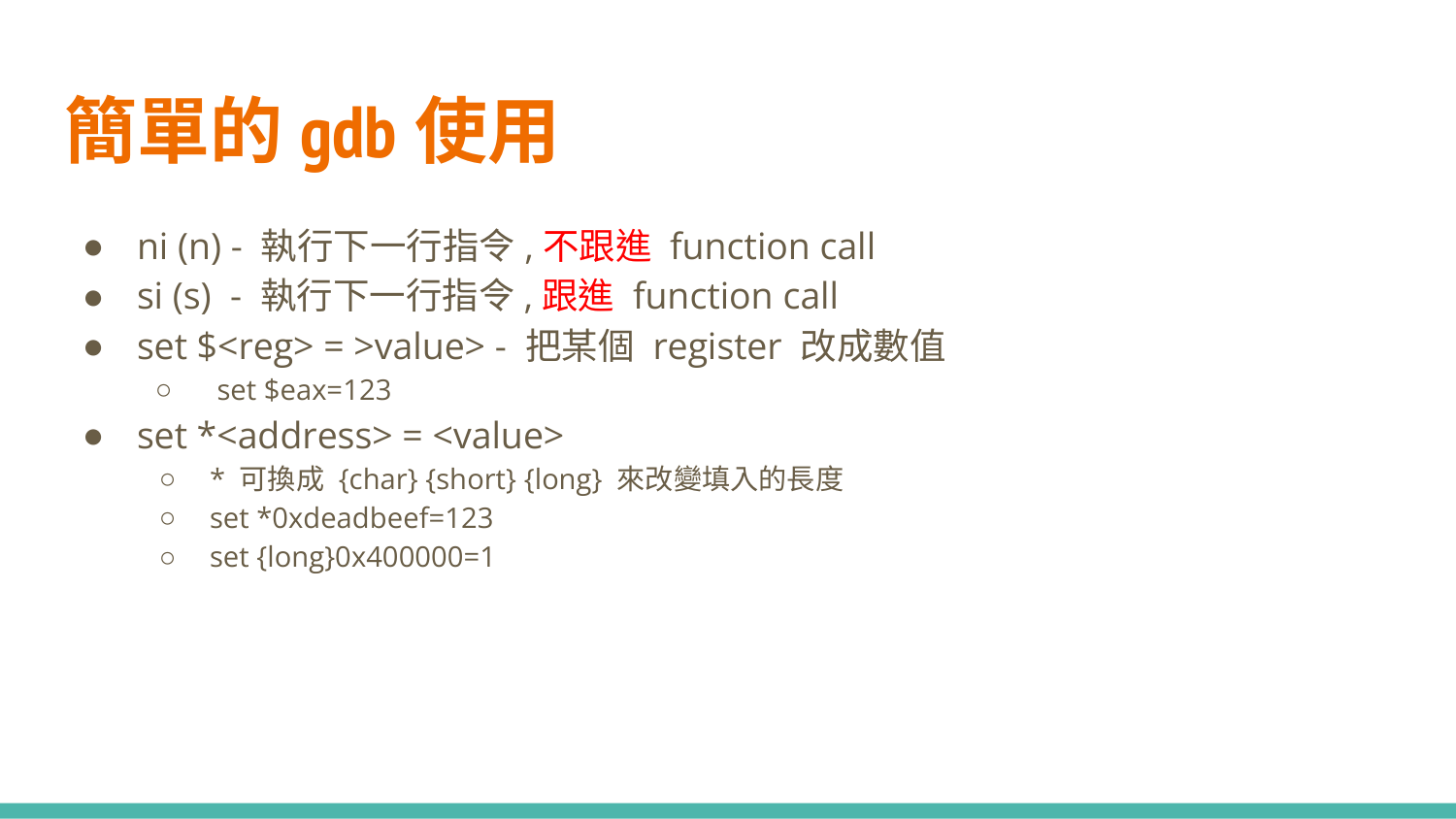

# 簡單的gdb使用

ni (n) - 執行下一行指令,不跟進 function call
si (s)  - 執行下一行指令,跟進 function call
set $<reg> = >value> - 把某個 register 改成數值
 set $eax=123
set *<address> = <value>
* 可換成 {char} {short} {long} 來改變填入的⻑度
set *0xdeadbeef=123
set {long}0x400000=1